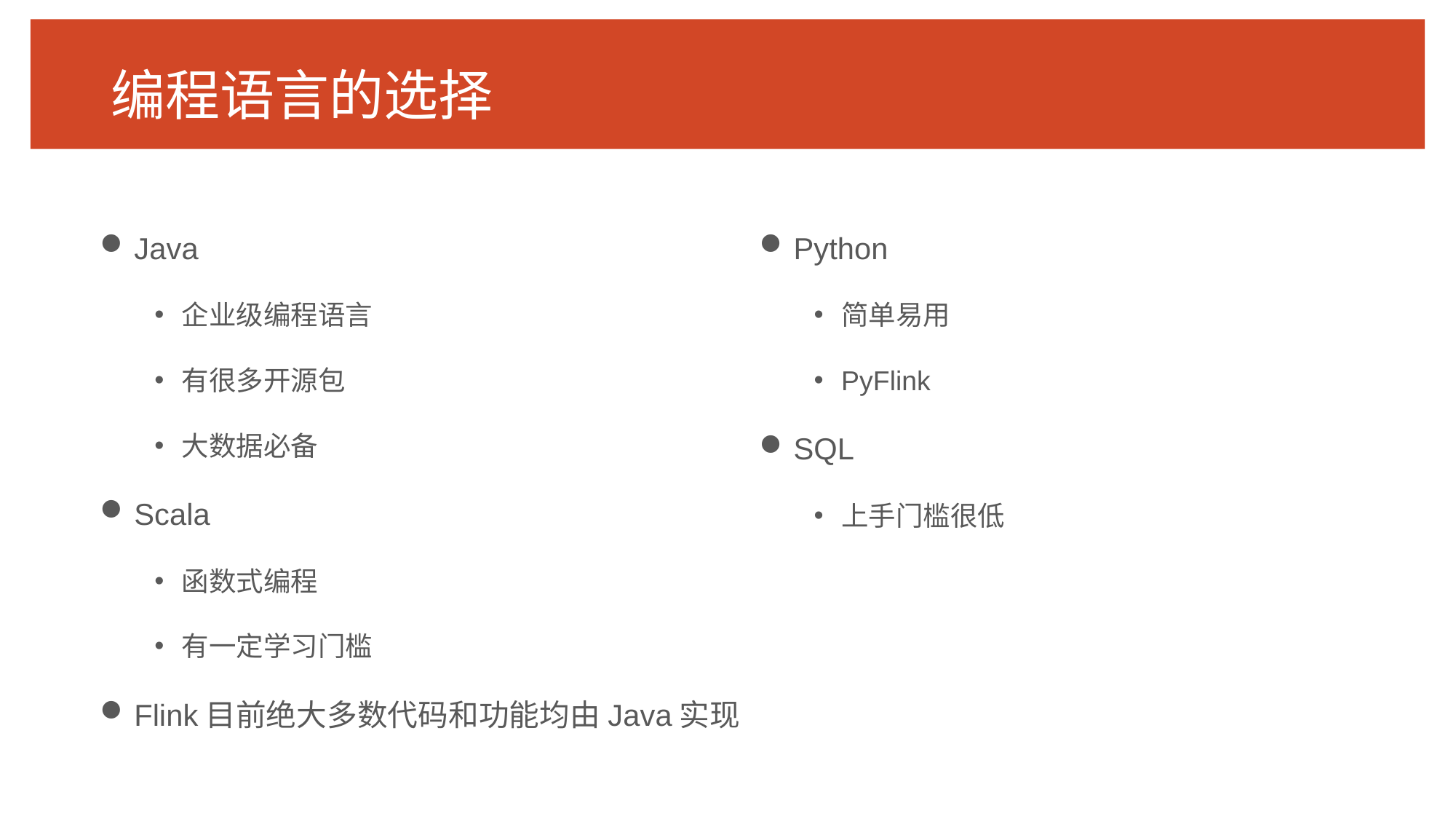

# 编程语言的选择
Java
企业级编程语言
有很多开源包
大数据必备
Scala
函数式编程
有一定学习门槛
Flink目前绝大多数代码和功能均由Java实现
Python
简单易用
PyFlink
SQL
上手门槛很低